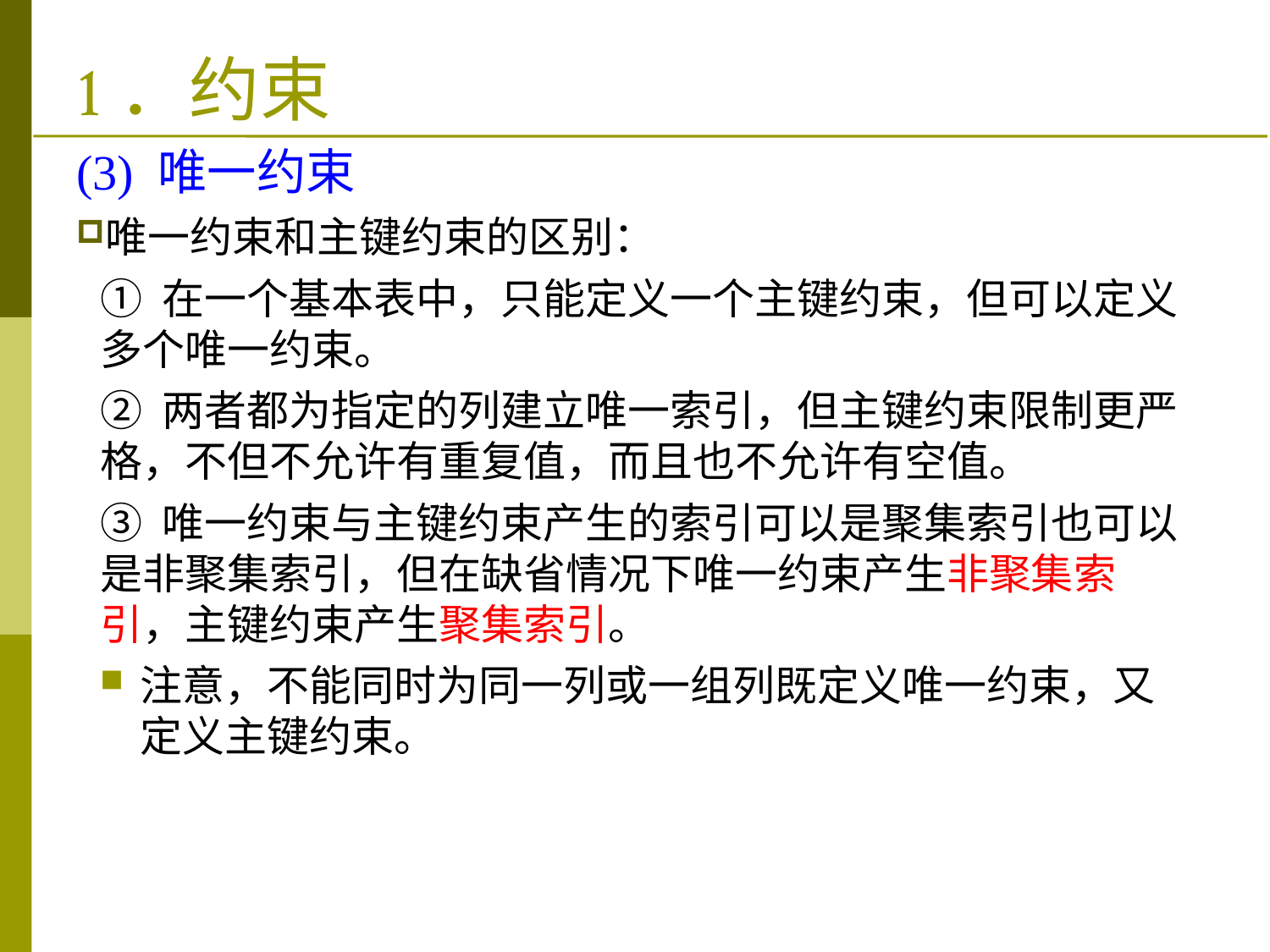

# 1．约束
(3) 唯一约束
唯一约束和主键约束的区别：
① 在一个基本表中，只能定义一个主键约束，但可以定义多个唯一约束。
② 两者都为指定的列建立唯一索引，但主键约束限制更严格，不但不允许有重复值，而且也不允许有空值。
③ 唯一约束与主键约束产生的索引可以是聚集索引也可以是非聚集索引，但在缺省情况下唯一约束产生非聚集索引，主键约束产生聚集索引。
注意，不能同时为同一列或一组列既定义唯一约束，又定义主键约束。